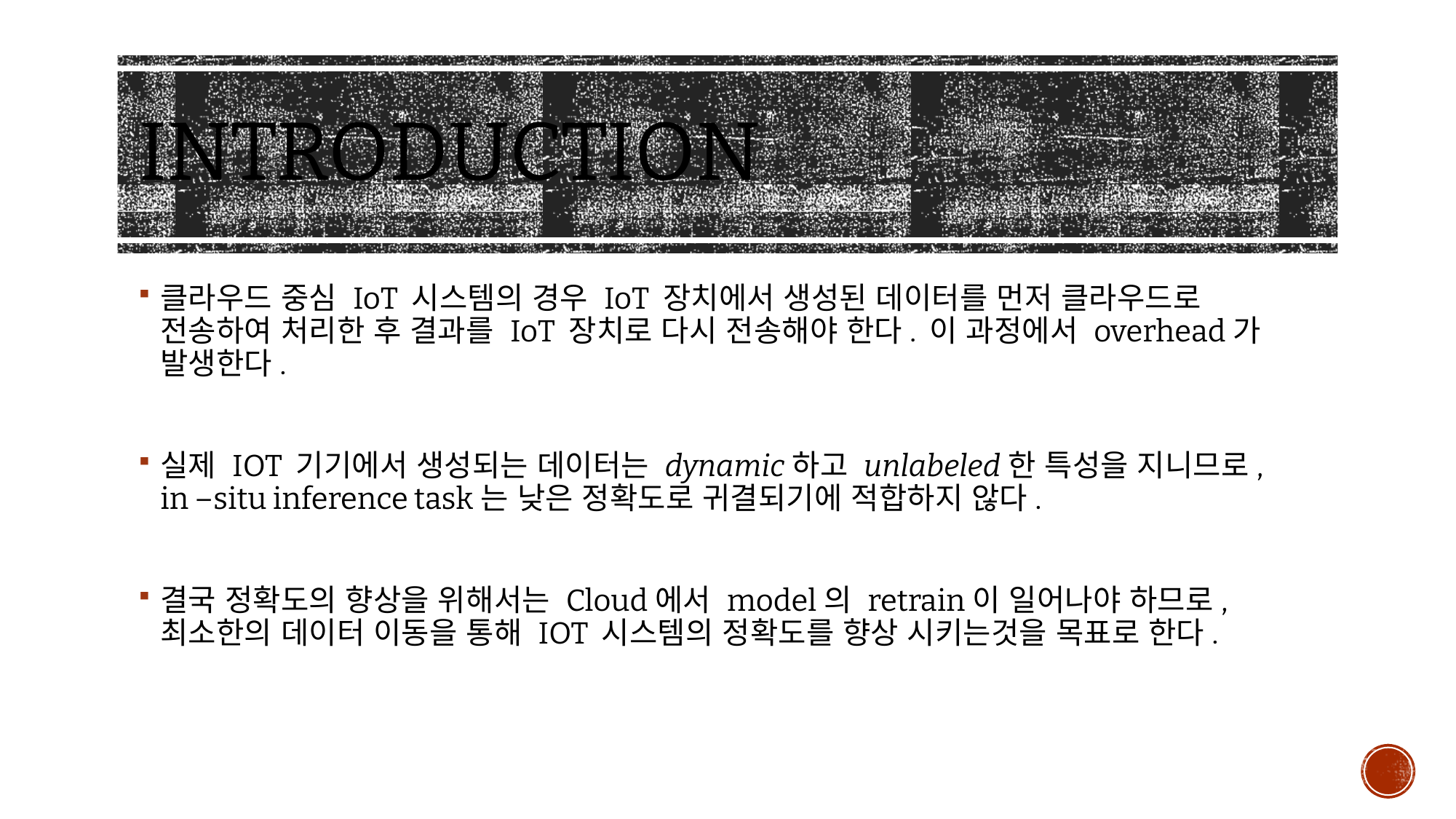

# INTRODUCTION

클라우드 중심 IoT 시스템의 경우 IoT 장치에서 생성된 데이터를 먼저 클라우드로 전송하여 처리한 후 결과를 IoT 장치로 다시 전송해야 한다. 이 과정에서 overhead가 발생한다.

실제 IOT 기기에서 생성되는 데이터는 dynamic하고 unlabeled한 특성을 지니므로,
in –situ inference task는 낮은 정확도로 귀결되기에 적합하지 않다.

결국 정확도의 향상을 위해서는 Cloud에서 model의 retrain이 일어나야 하므로, 최소한의 데이터 이동을 통해 IOT 시스템의 정확도를 향상 시키는것을 목표로 한다.